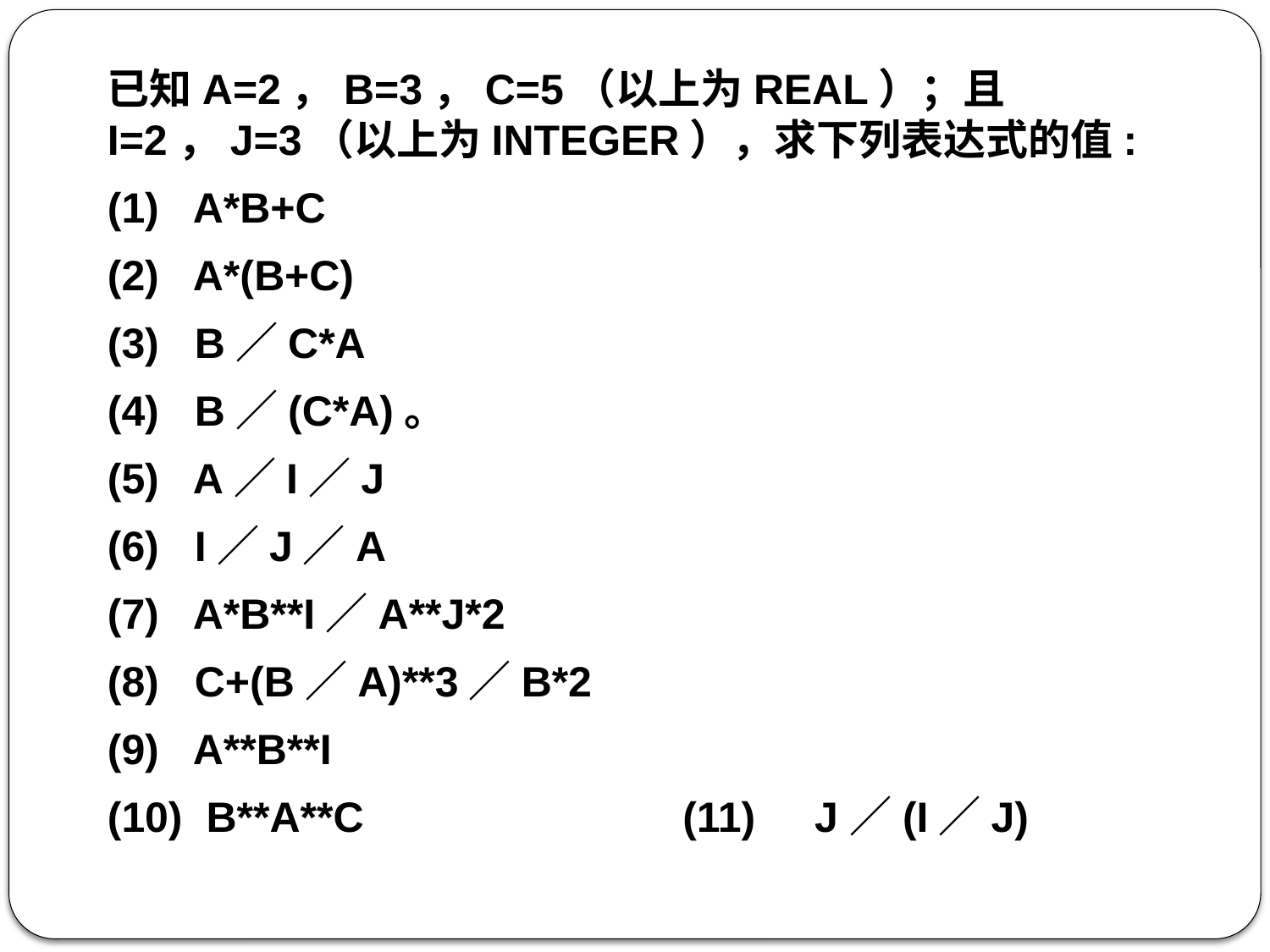

已知A=2，B=3，C=5（以上为REAL）；且I=2，J=3（以上为INTEGER），求下列表达式的值:
(1)   A*B+C
(2)   A*(B+C)
(3)   B／C*A
(4)   B／(C*A)。
(5)   A／I／J
(6)   I／J／A
(7)   A*B**I／A**J*2
(8)   C+(B／A)**3／B*2
(9)   A**B**I
(10)  B**A**C                           (11)     J／(I／J)